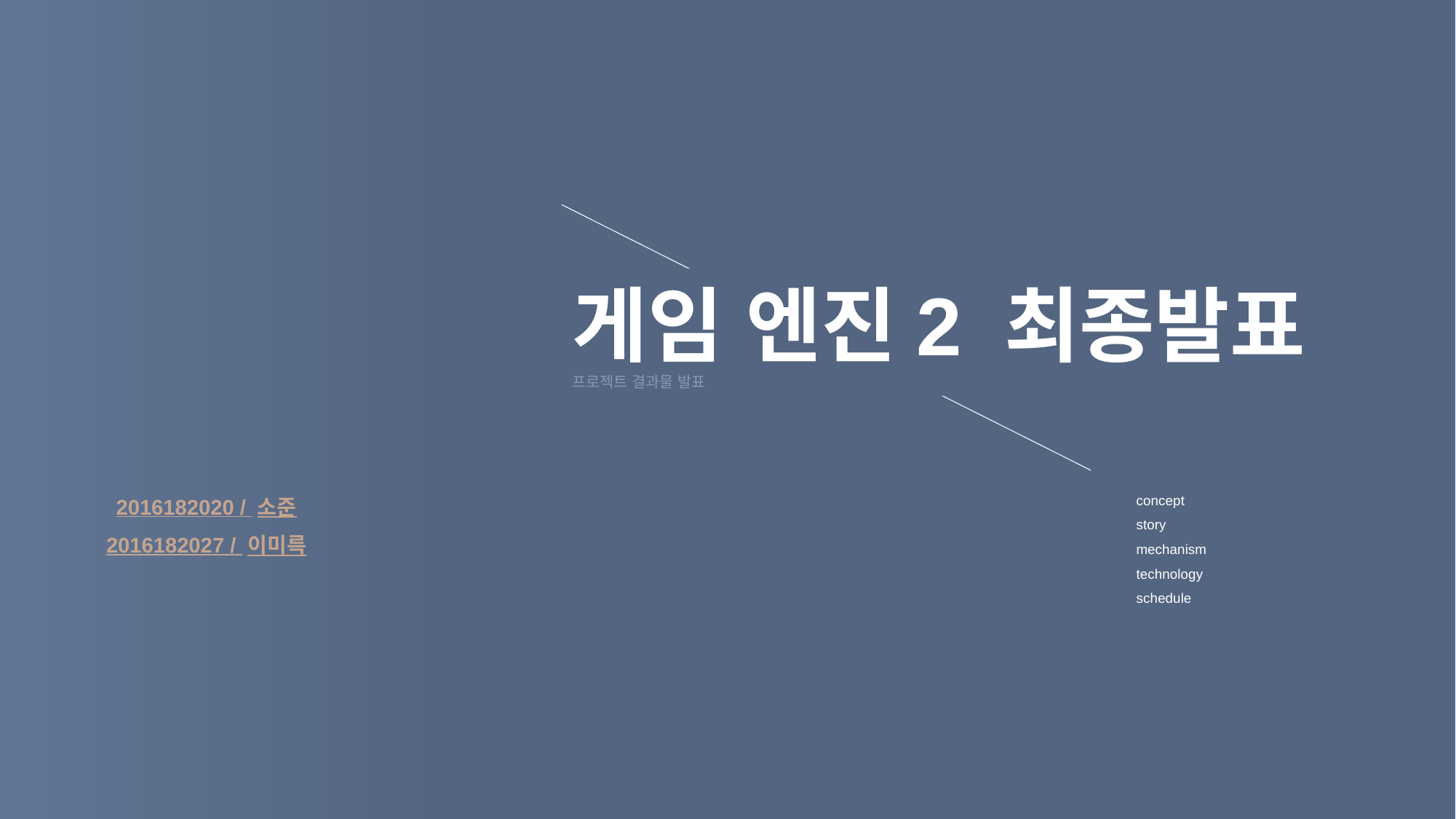

게임 엔진2 최종발표
프로젝트 결과물 발표
2016182020 / 소준
2016182027 / 이미륵
concept
story
mechanism
technology
schedule